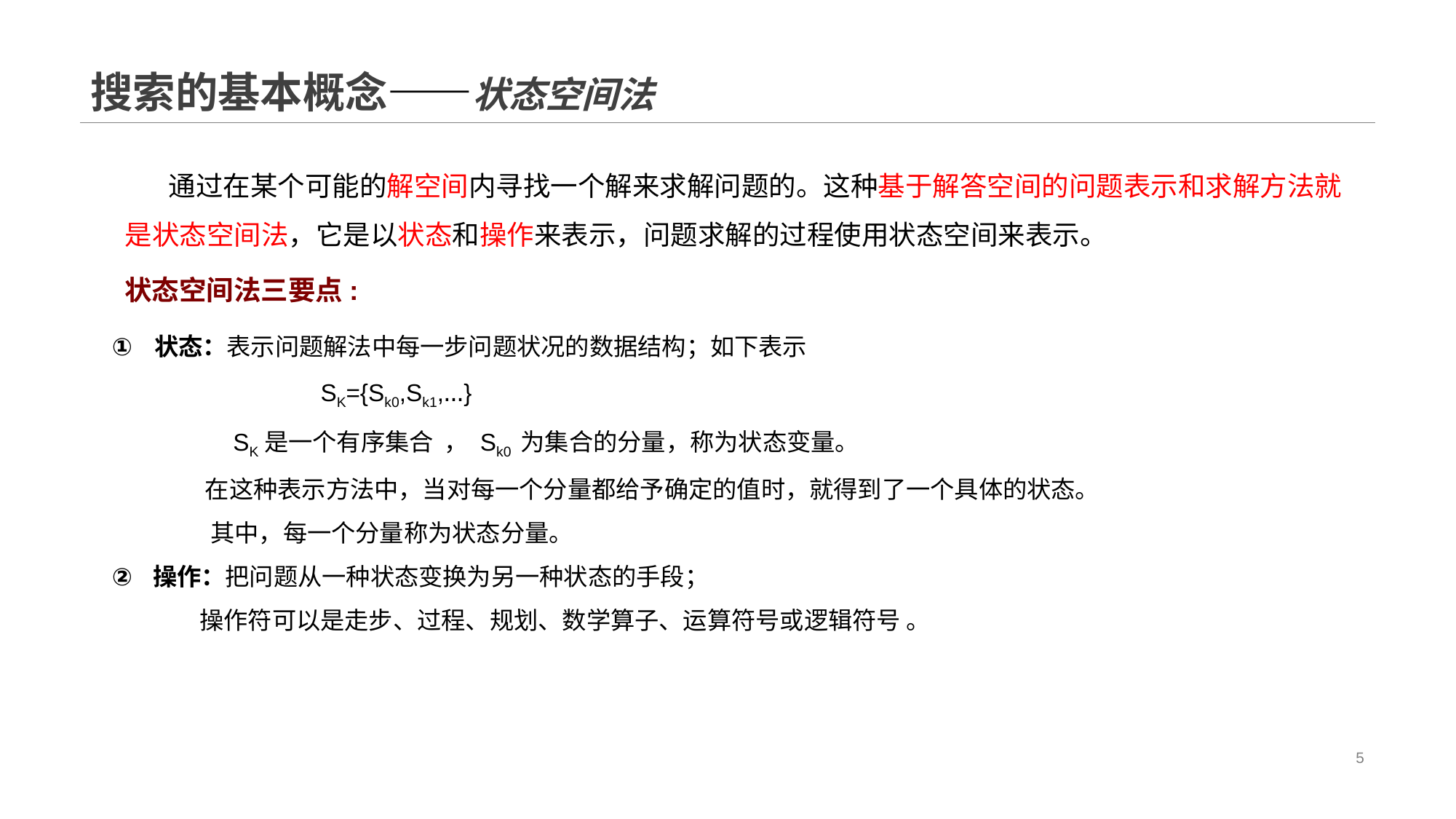

搜索的基本概念——状态空间法
      通过在某个可能的解空间内寻找一个解来求解问题的。这种基于解答空间的问题表示和求解方法就是状态空间法，它是以状态和操作来表示，问题求解的过程使用状态空间来表示。
 状态空间法三要点:
状态：表示问题解法中每一步问题状况的数据结构；如下表示
                               SK={Sk0,Sk1,…}
                  SK是一个有序集合  ， Sk0 为集合的分量，称为状态变量。
                在这种表示方法中，当对每一个分量都给予确定的值时，就得到了一个具体的状态。
                 其中，每一个分量称为状态分量。
操作：把问题从一种状态变换为另一种状态的手段；
               操作符可以是走步、过程、规划、数学算子、运算符号或逻辑符号 。
5